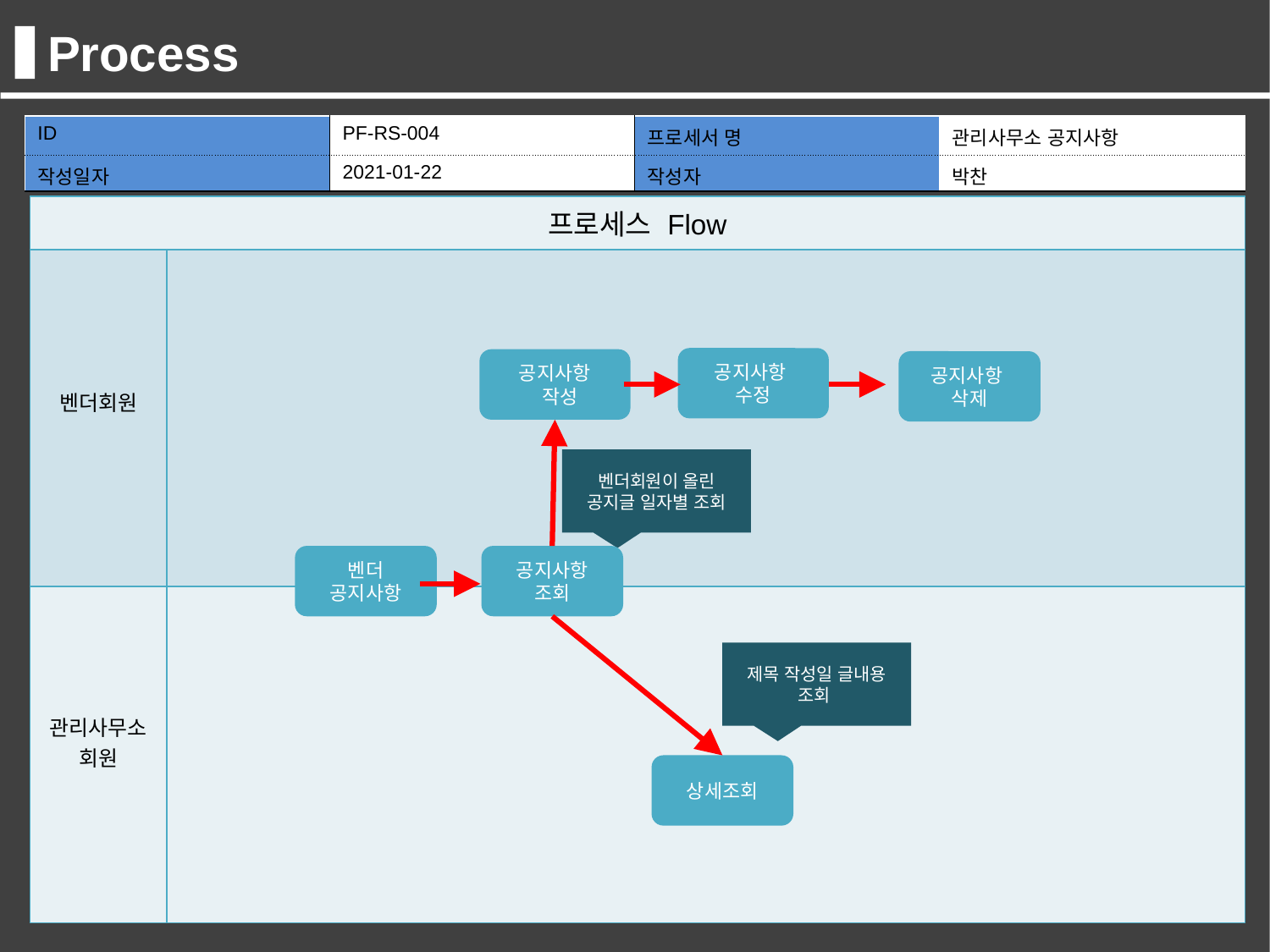

Process

| ID | PF-RS-004 | 프로세서 명 | 관리사무소 공지사항 |
| --- | --- | --- | --- |
| 작성일자 | 2021-01-22 | 작성자 | 박찬 |
| 프로세스 Flow |  |
| --- | --- |
| 벤더회원 |  |
| 관리사무소 회원 |  |
공지사항
수정
공지사항
 작성
공지사항
삭제
벤더회원이 올린 공지글 일자별 조회
벤더 공지사항
공지사항 조회
제목 작성일 글내용 조회
상세조회